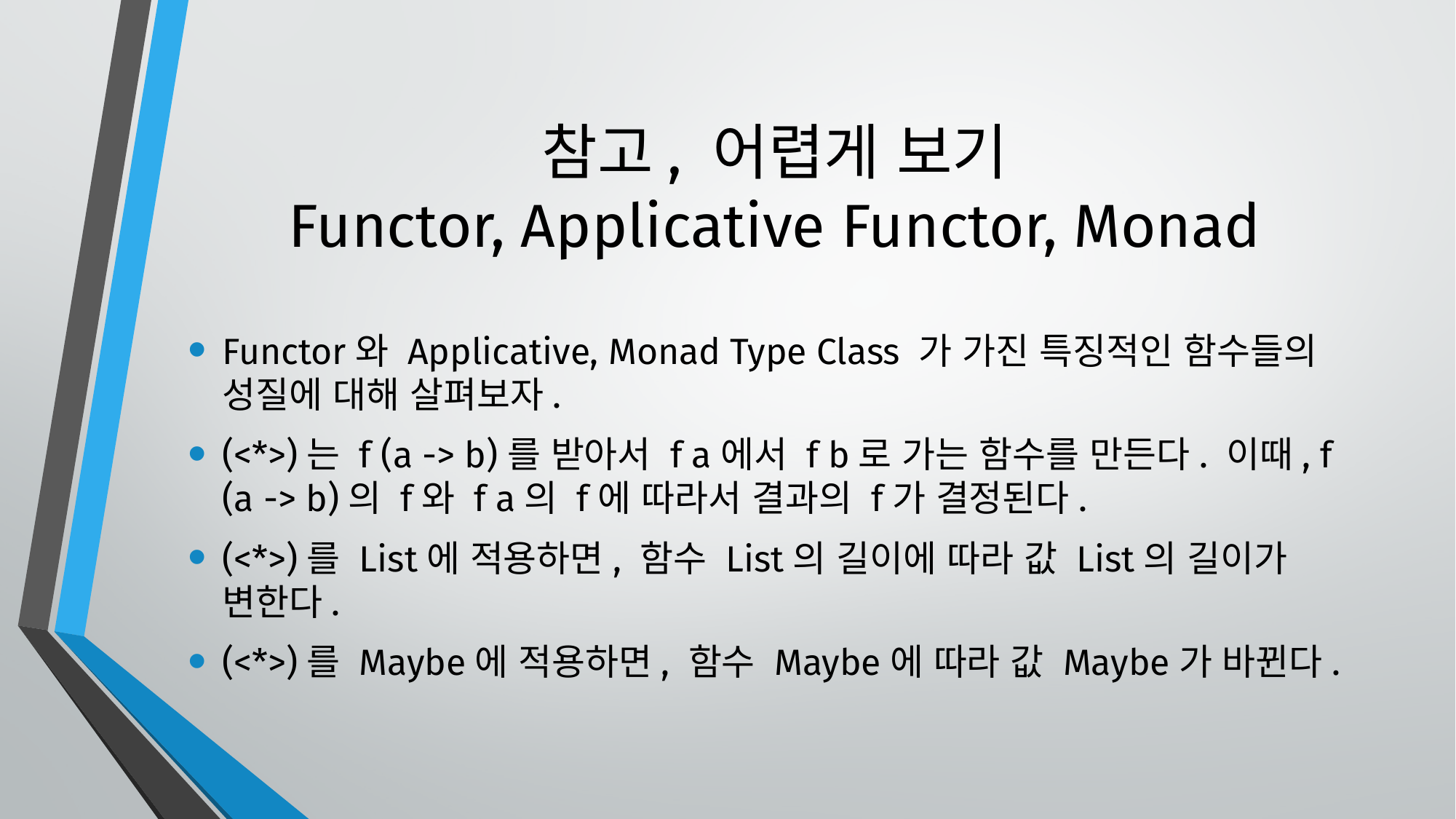

# 참고, 어렵게 보기 Functor, Applicative Functor, Monad
Functor와 Applicative, Monad Type Class 가 가진 특징적인 함수들의 성질에 대해 살펴보자.
(<*>)는 f (a -> b)를 받아서 f a에서 f b로 가는 함수를 만든다. 이때, f (a -> b)의 f와 f a의 f에 따라서 결과의 f가 결정된다.
(<*>)를 List에 적용하면, 함수 List의 길이에 따라 값 List의 길이가 변한다.
(<*>)를 Maybe에 적용하면, 함수 Maybe에 따라 값 Maybe가 바뀐다.